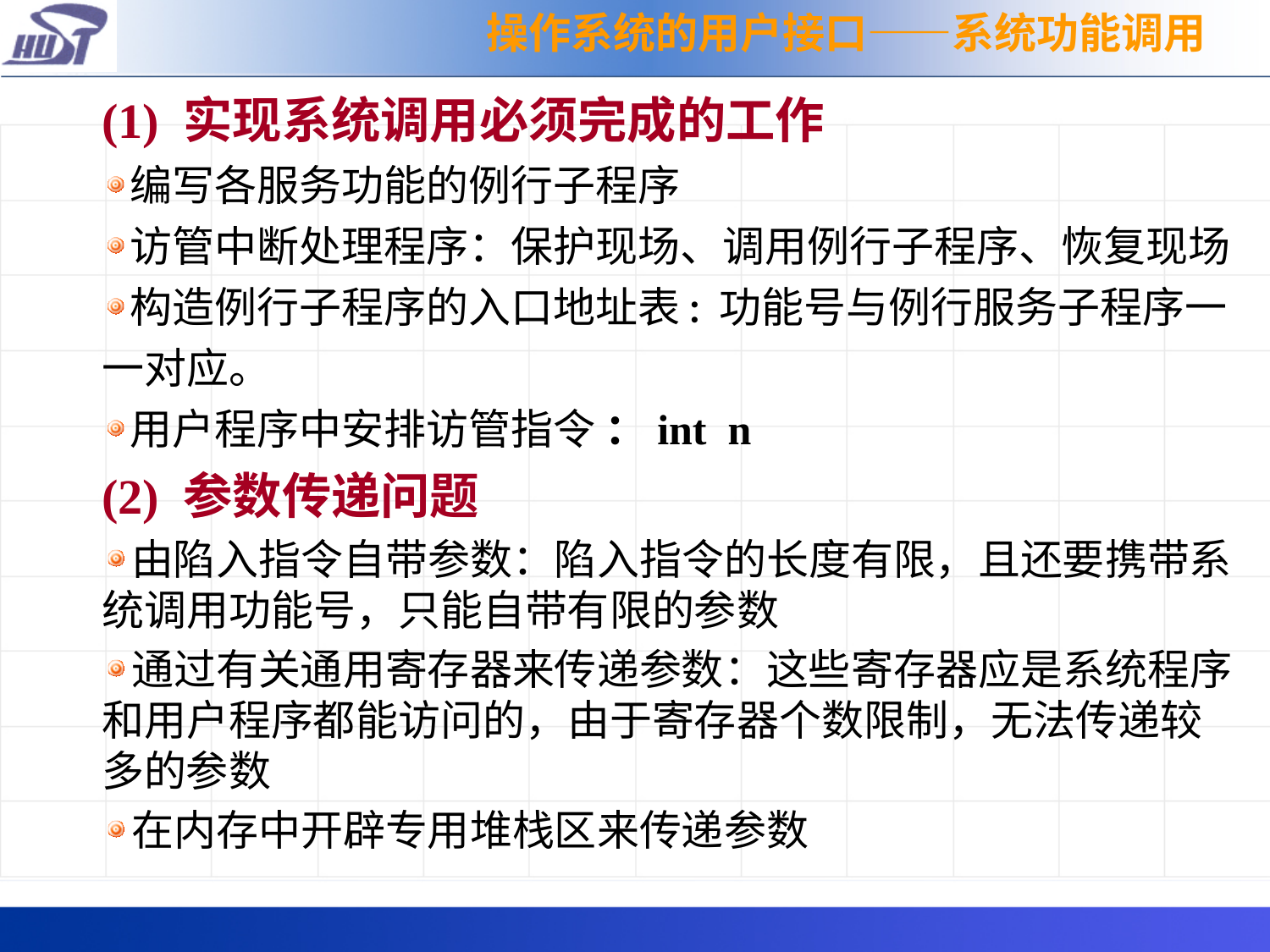

操作系统的用户接口——系统功能调用
(1) 实现系统调用必须完成的工作
编写各服务功能的例行子程序
访管中断处理程序：保护现场、调用例行子程序、恢复现场
构造例行子程序的入口地址表 ：功能号与例行服务子程序一一对应。
用户程序中安排访管指令 ：int  n
(2) 参数传递问题
由陷入指令自带参数：陷入指令的长度有限，且还要携带系统调用功能号，只能自带有限的参数
通过有关通用寄存器来传递参数：这些寄存器应是系统程序和用户程序都能访问的，由于寄存器个数限制，无法传递较多的参数
在内存中开辟专用堆栈区来传递参数